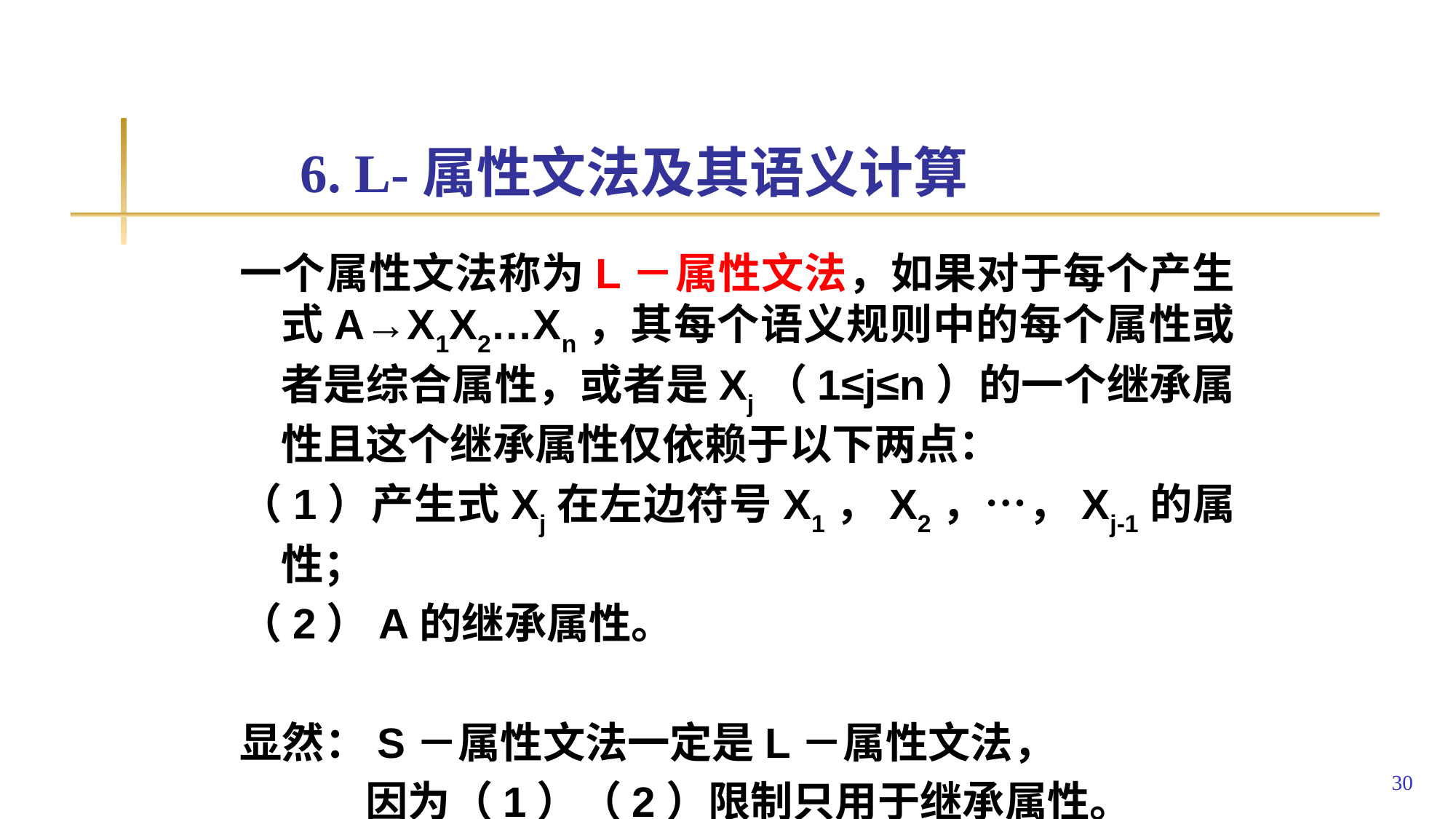

# 6. L-属性文法及其语义计算
一个属性文法称为L－属性文法，如果对于每个产生式A→X1X2…Xn，其每个语义规则中的每个属性或者是综合属性，或者是Xj（1≤j≤n）的一个继承属性且这个继承属性仅依赖于以下两点：
（1）产生式Xj在左边符号X1，X2，…，Xj-1的属性；
（2）A的继承属性。

显然：S－属性文法一定是L－属性文法，
            因为（1）（2）限制只用于继承属性。
30